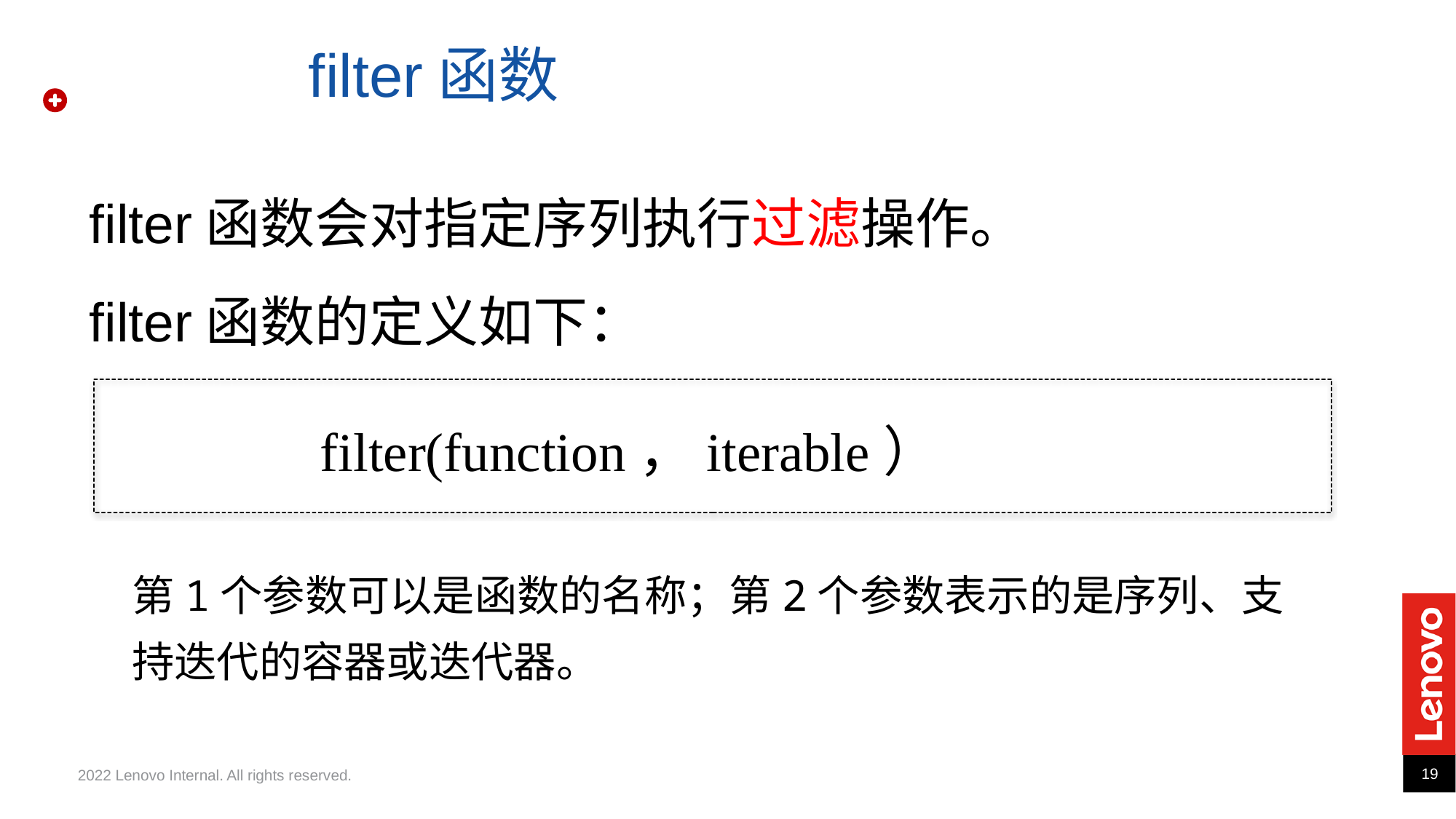

filter函数
filter函数会对指定序列执行过滤操作。
filter函数的定义如下：

filter(function，iterable）
第1个参数可以是函数的名称；第2个参数表示的是序列、支持迭代的容器或迭代器。